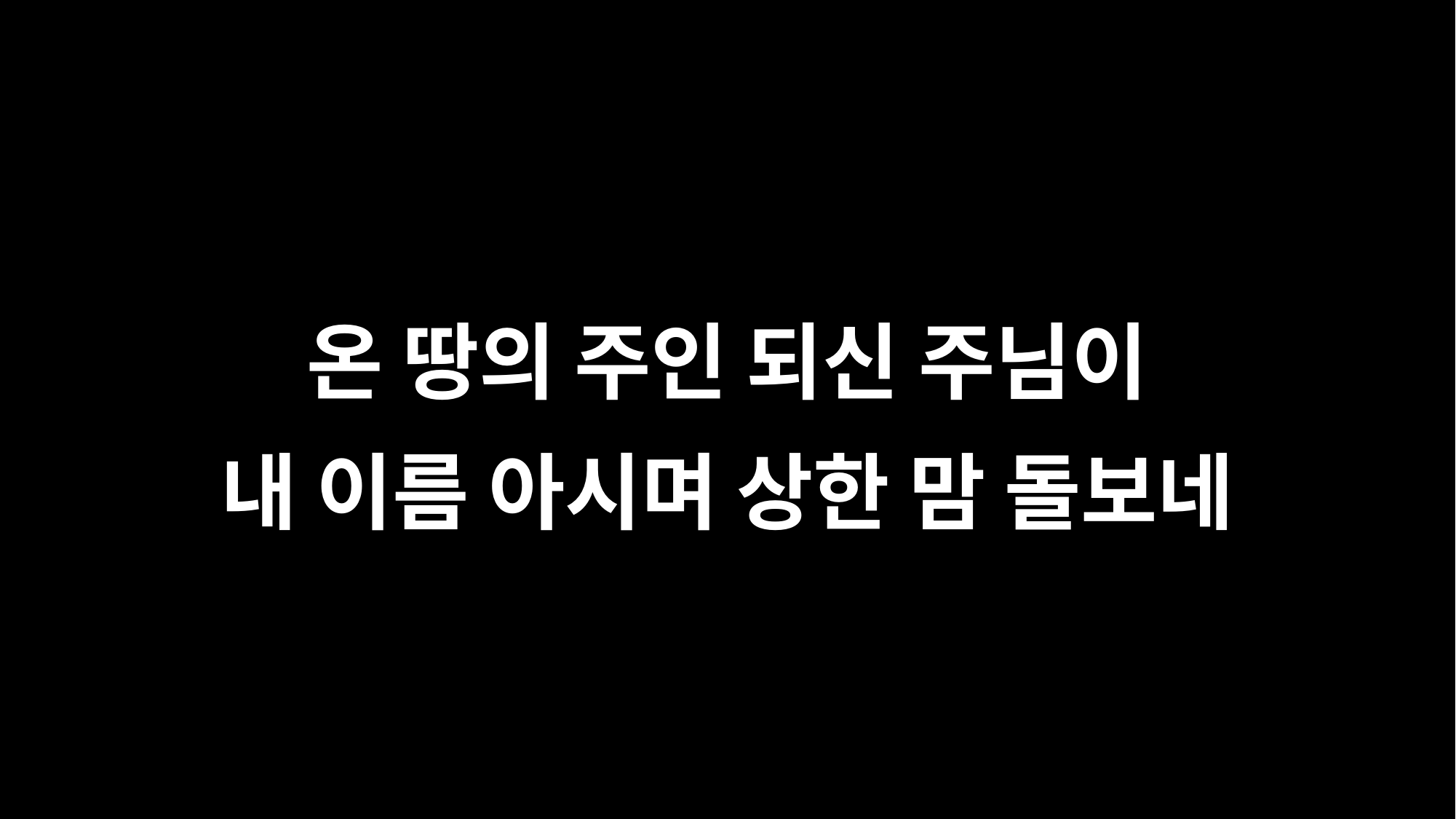

온 땅의 주인 되신 주님이
내 이름 아시며 상한 맘 돌보네